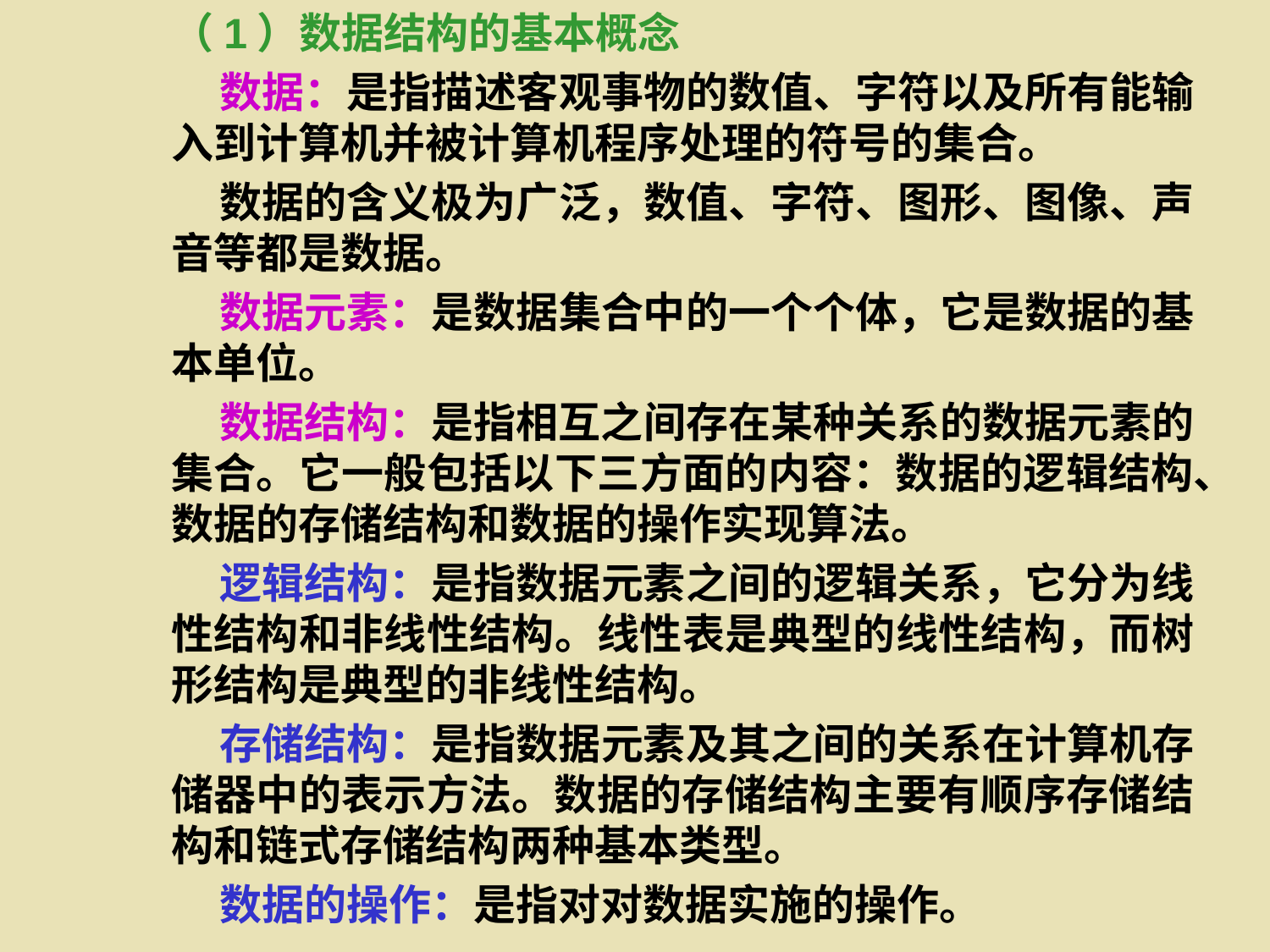

（1）数据结构的基本概念
    数据：是指描述客观事物的数值、字符以及所有能输入到计算机并被计算机程序处理的符号的集合。
    数据的含义极为广泛，数值、字符、图形、图像、声音等都是数据。
    数据元素：是数据集合中的一个个体，它是数据的基本单位。
    数据结构：是指相互之间存在某种关系的数据元素的集合。它一般包括以下三方面的内容：数据的逻辑结构、数据的存储结构和数据的操作实现算法。
    逻辑结构：是指数据元素之间的逻辑关系，它分为线性结构和非线性结构。线性表是典型的线性结构，而树形结构是典型的非线性结构。
    存储结构：是指数据元素及其之间的关系在计算机存储器中的表示方法。数据的存储结构主要有顺序存储结构和链式存储结构两种基本类型。
    数据的操作：是指对对数据实施的操作。

逻辑